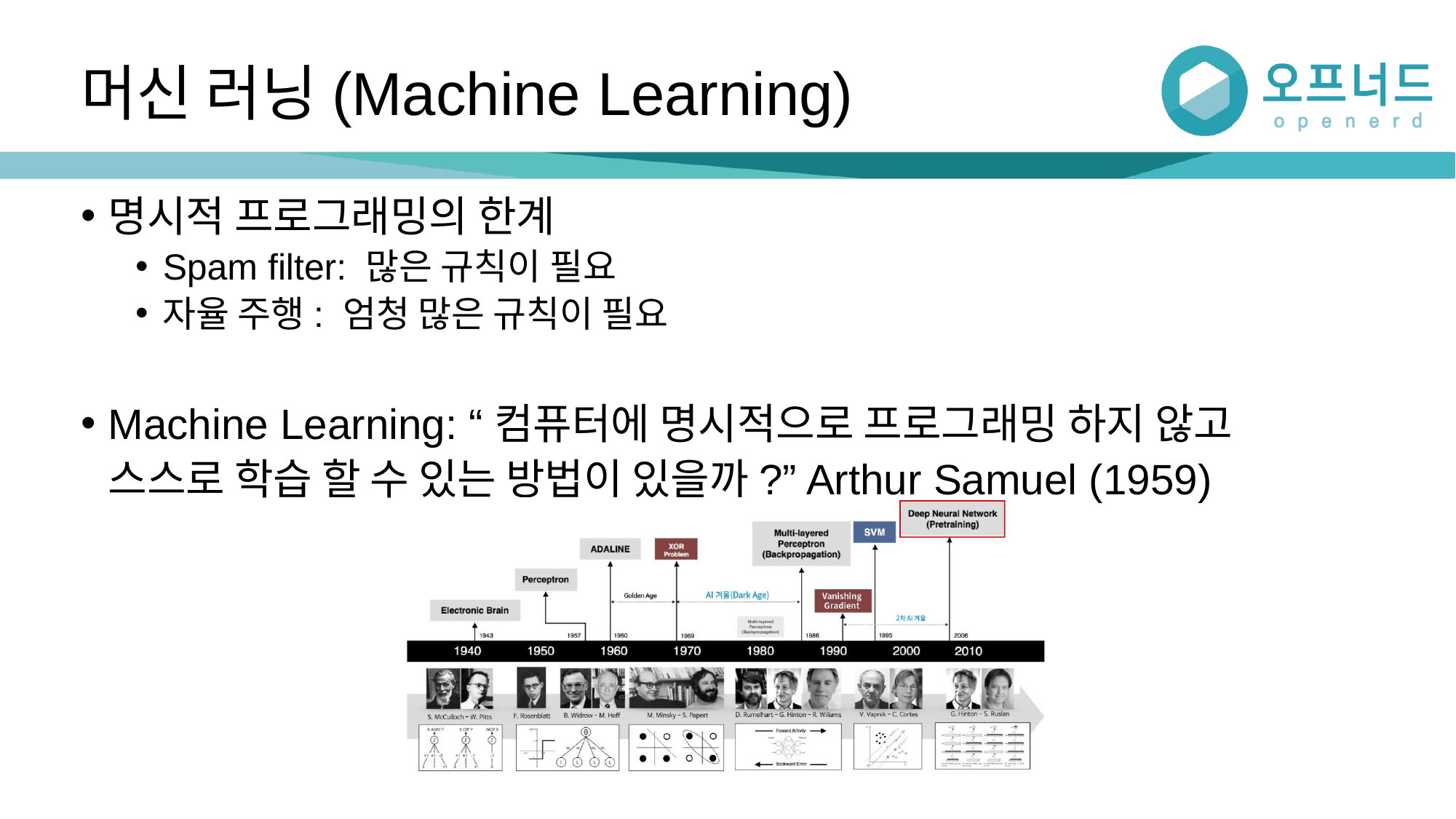

# 머신 러닝(Machine Learning)
명시적 프로그래밍의 한계
Spam filter: 많은 규칙이 필요
자율 주행: 엄청 많은 규칙이 필요

Machine Learning: “컴퓨터에 명시적으로 프로그래밍 하지 않고  스스로 학습 할 수 있는 방법이 있을까?” Arthur Samuel (1959)